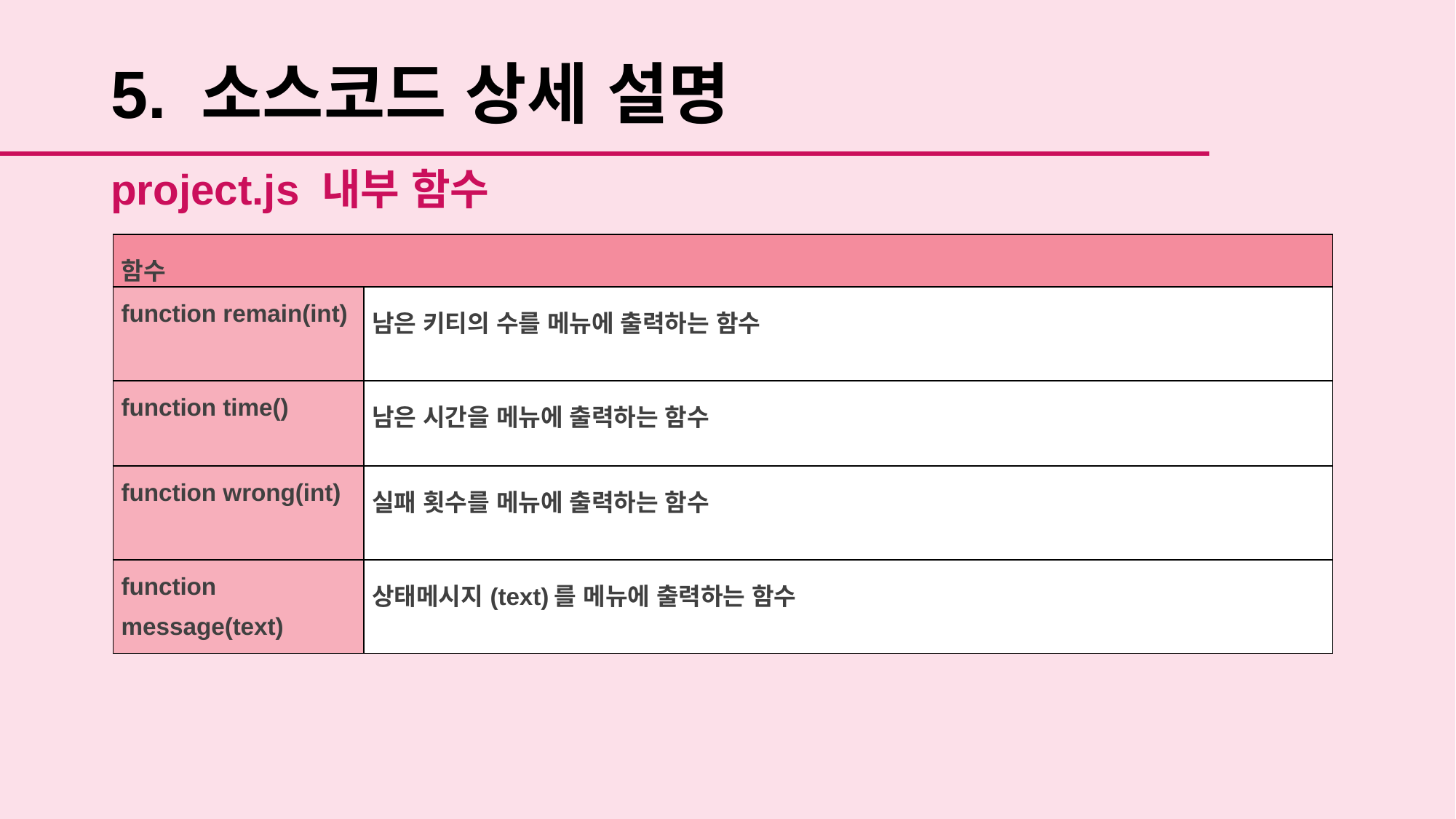

# 5. 소스코드 상세 설명
project.js 내부 함수
| 함수 |  |
| --- | --- |
| function remain(int) | 남은 키티의 수를 메뉴에 출력하는 함수 |
| function time() | 남은 시간을 메뉴에 출력하는 함수 |
| function wrong(int) | 실패 횟수를 메뉴에 출력하는 함수 |
| function message(text) | 상태메시지(text)를 메뉴에 출력하는 함수 |